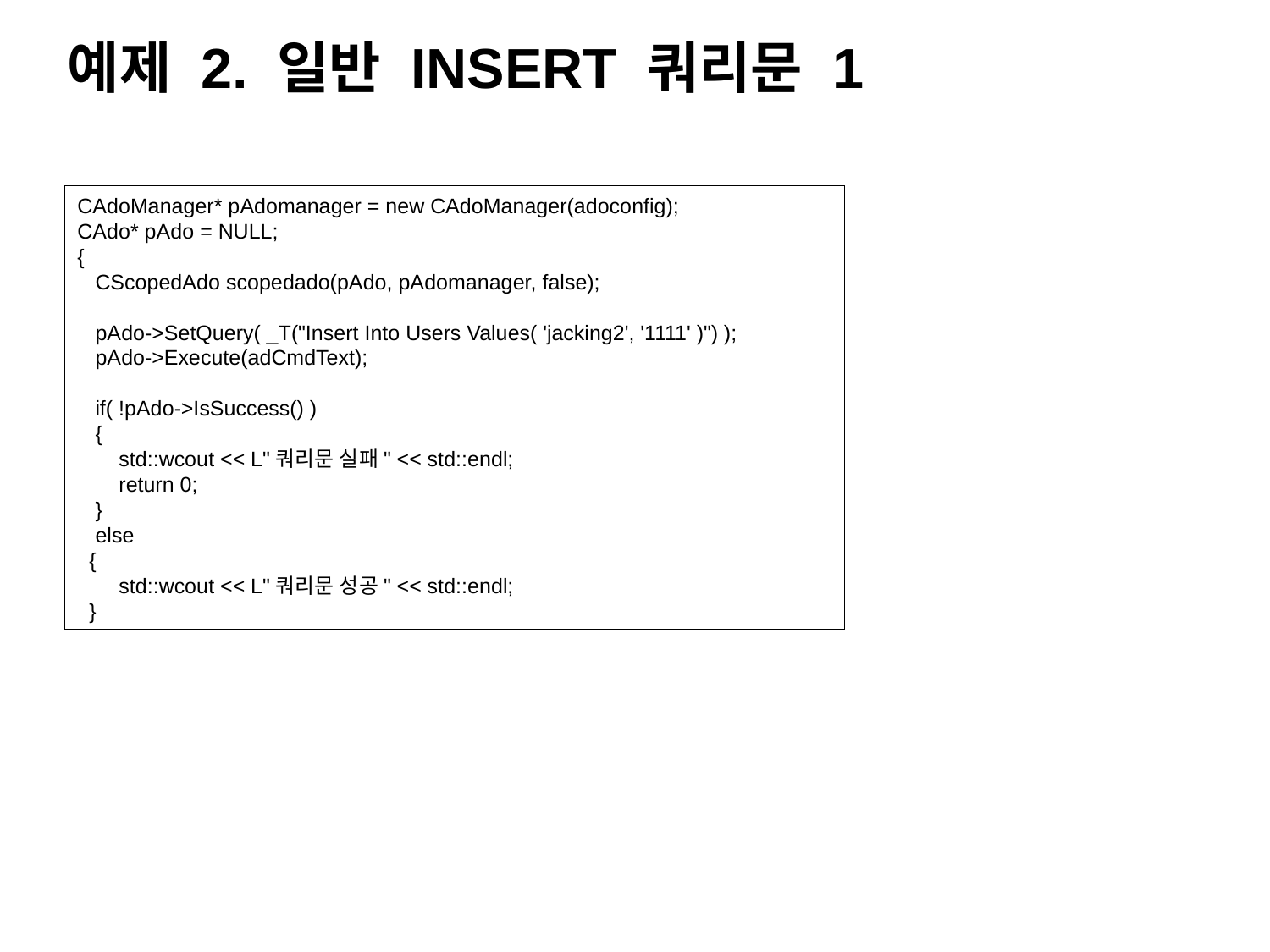

예제 2. 일반 INSERT 쿼리문 1
CAdoManager* pAdomanager = new CAdoManager(adoconfig);
CAdo* pAdo = NULL;
{
   CScopedAdo scopedado(pAdo, pAdomanager, false);

   pAdo->SetQuery( _T("Insert Into Users Values( 'jacking2', '1111' )") );
   pAdo->Execute(adCmdText);

   if( !pAdo->IsSuccess() )
   {
       std::wcout << L"쿼리문 실패" << std::endl;
       return 0;
   }
   else
  {
       std::wcout << L"쿼리문 성공" << std::endl;
  }